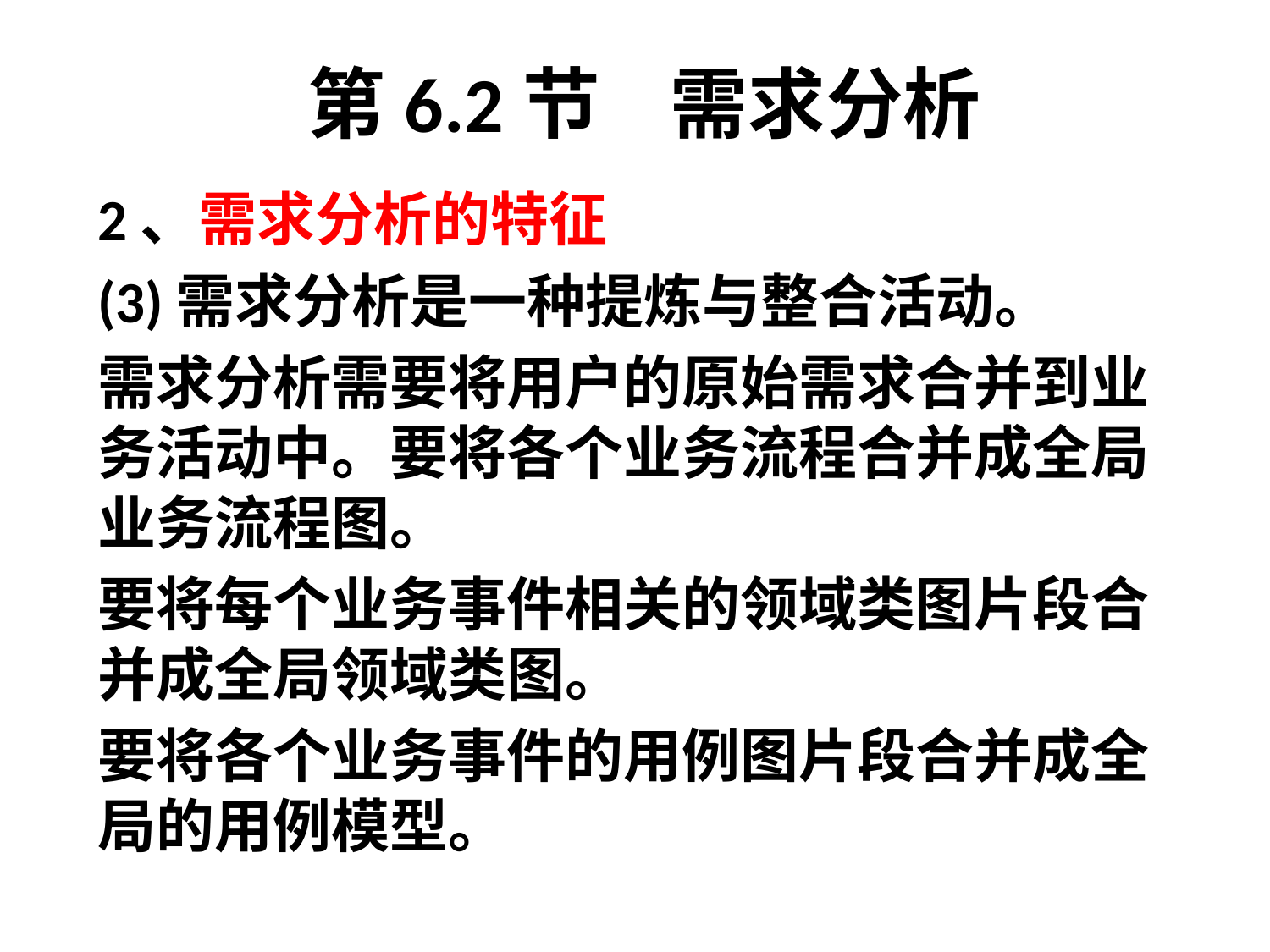

# 第6.2节    需求分析
2、需求分析的特征
(3)需求分析是一种提炼与整合活动。
需求分析需要将用户的原始需求合并到业务活动中。要将各个业务流程合并成全局业务流程图。
要将每个业务事件相关的领域类图片段合并成全局领域类图。
要将各个业务事件的用例图片段合并成全局的用例模型。